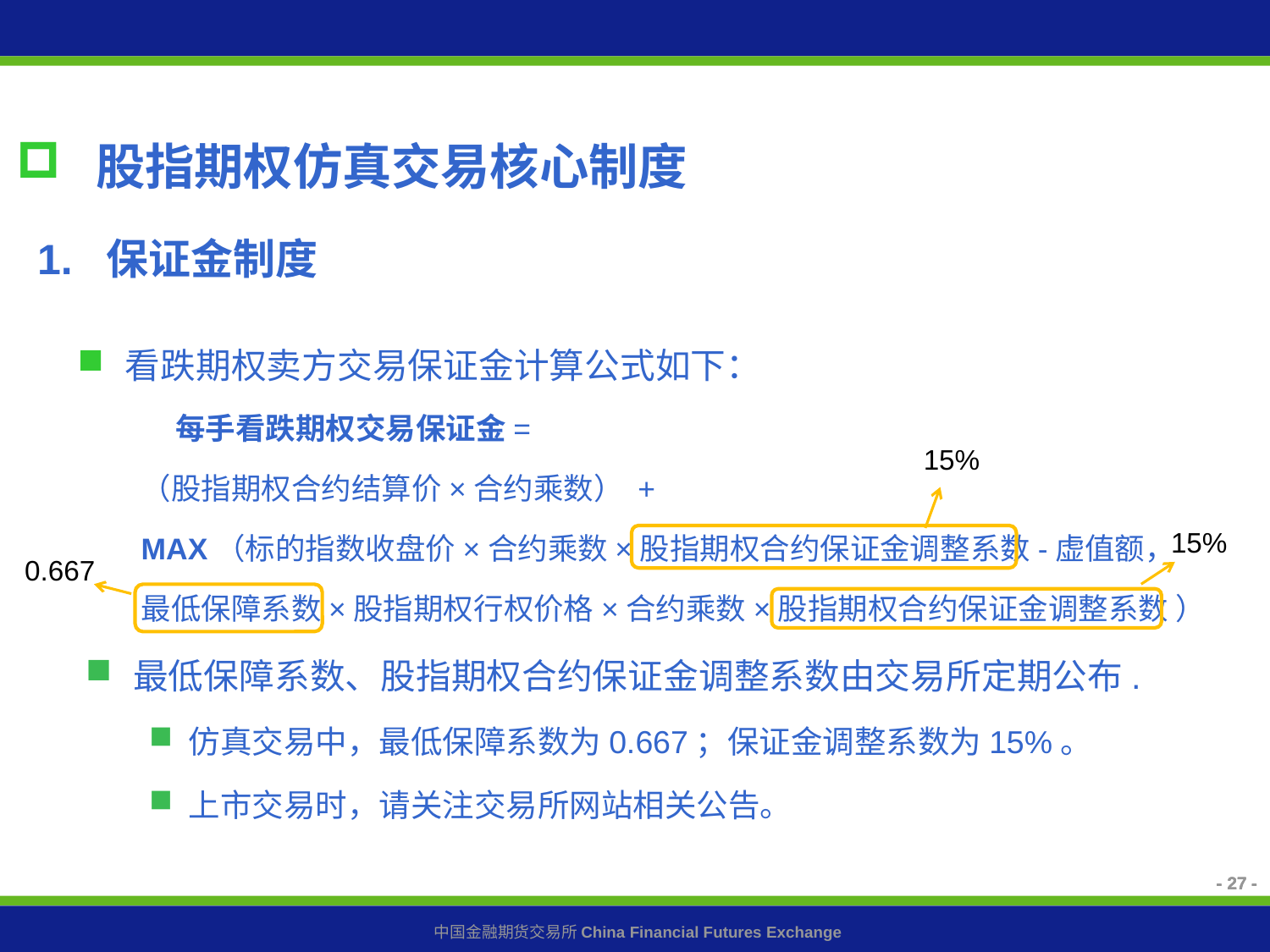

股指期权仿真交易核心制度
1.  保证金制度
看跌期权卖方交易保证金计算公式如下：
    每手看跌期权交易保证金=
（股指期权合约结算价×合约乘数） +
MAX（标的指数收盘价×合约乘数×股指期权合约保证金调整系数-虚值额，
最低保障系数×股指期权行权价格×合约乘数×股指期权合约保证金调整系数 ）
最低保障系数、股指期权合约保证金调整系数由交易所定期公布.
仿真交易中，最低保障系数为0.667；保证金调整系数为15%。
上市交易时，请关注交易所网站相关公告。

15%
15%

0.667

- 27 -
- 27 -
- 27 -